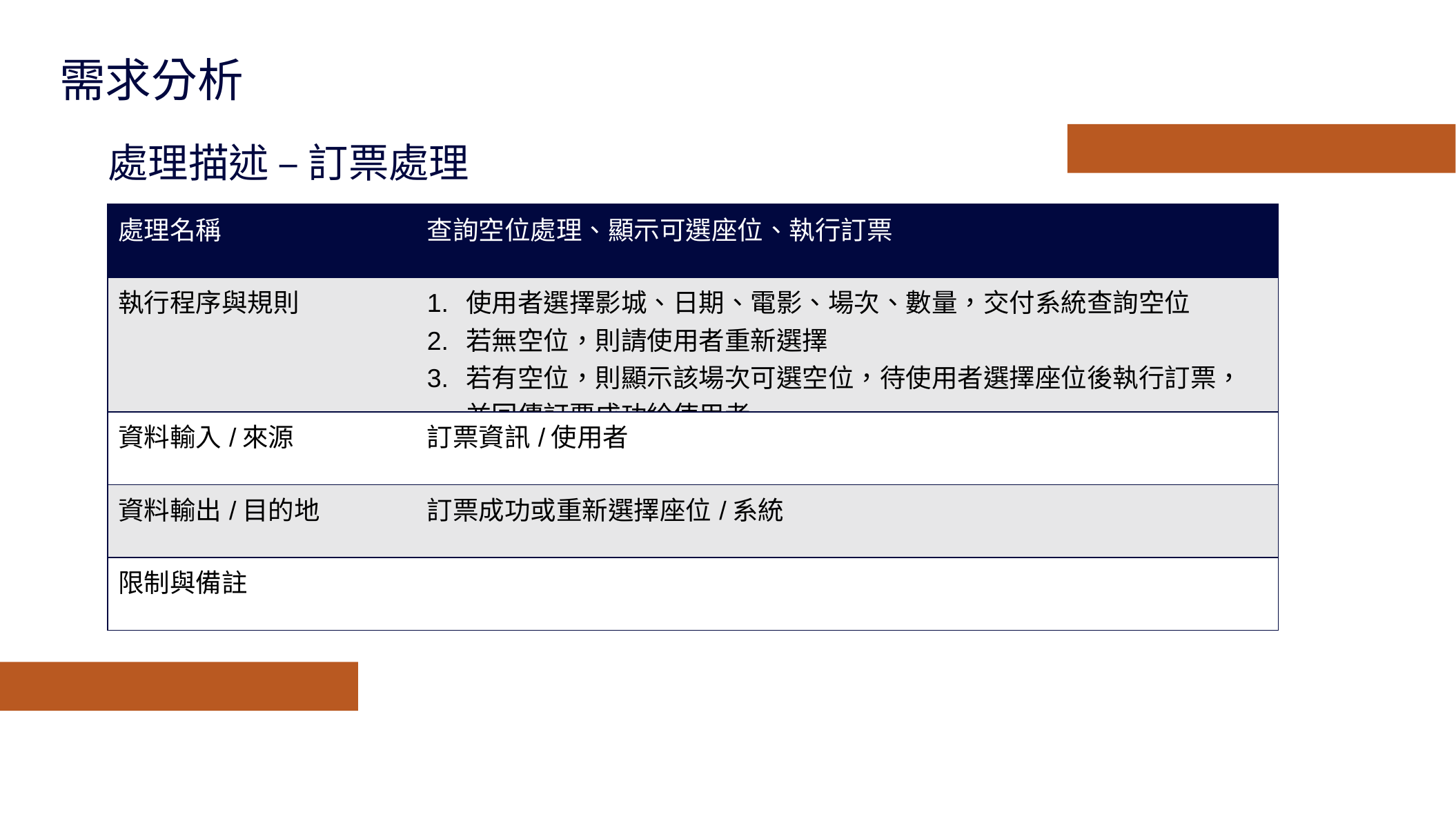

需求分析

處理描述 – 訂票處理
| 處理名稱 | 查詢空位處理、顯示可選座位、執行訂票 |
| --- | --- |
| 執行程序與規則 | 使用者選擇影城、日期、電影、場次、數量，交付系統查詢空位 若無空位，則請使用者重新選擇 若有空位，則顯示該場次可選空位，待使用者選擇座位後執行訂票，並回傳訂票成功給使用者 |
| 資料輸入/來源 | 訂票資訊/使用者 |
| 資料輸出/目的地 | 訂票成功或重新選擇座位/系統 |
| 限制與備註 |  |